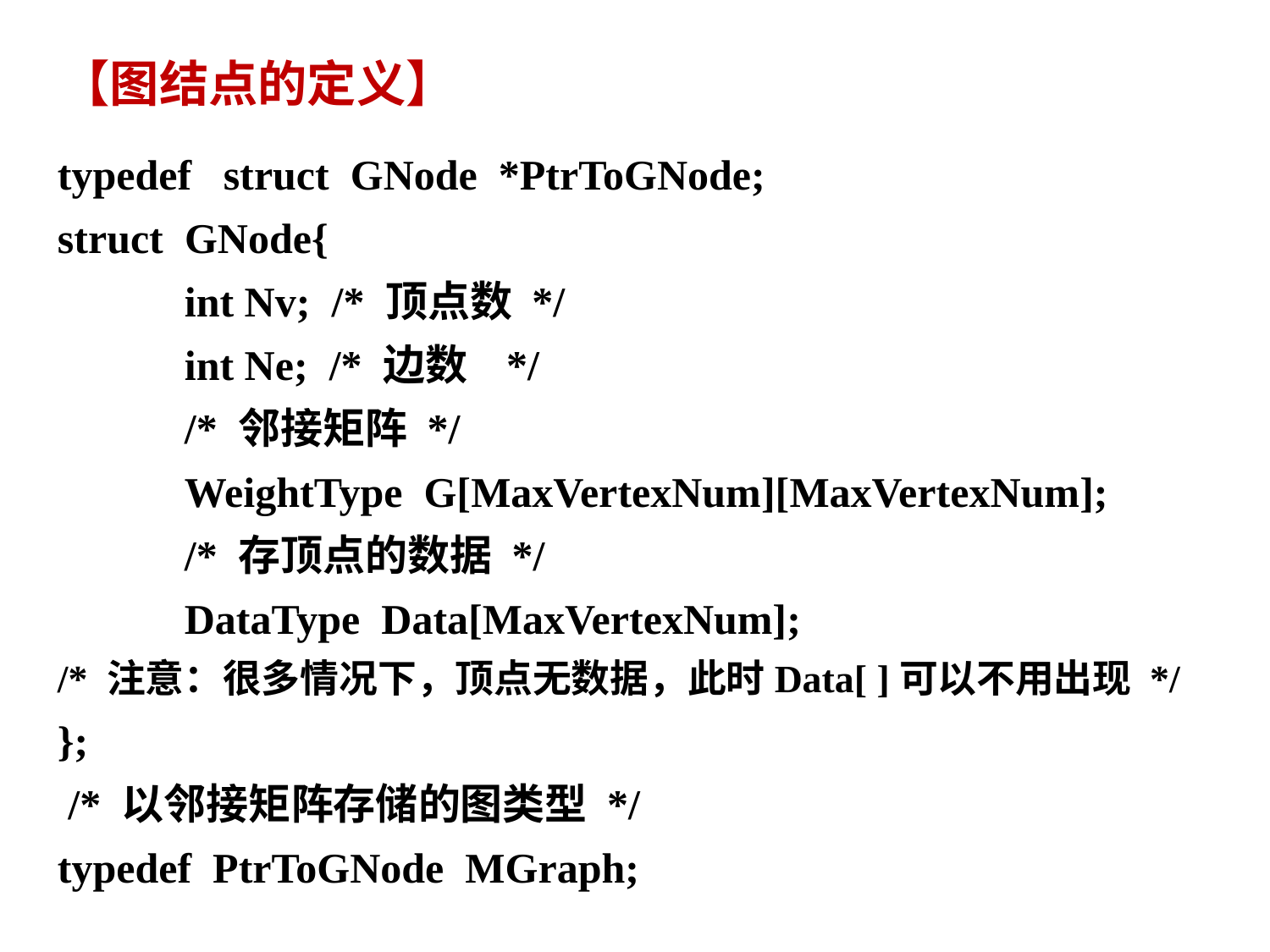

【图结点的定义】
typedef   struct  GNode  *PtrToGNode;
struct  GNode{
	int Nv;  /* 顶点数 */
	int Ne;  /* 边数   */
            /* 邻接矩阵 */
	WeightType  G[MaxVertexNum][MaxVertexNum];
            /* 存顶点的数据 */
	DataType  Data[MaxVertexNum];
/* 注意：很多情况下，顶点无数据，此时Data[ ]可以不用出现 */
};
 /* 以邻接矩阵存储的图类型 */
typedef  PtrToGNode  MGraph;